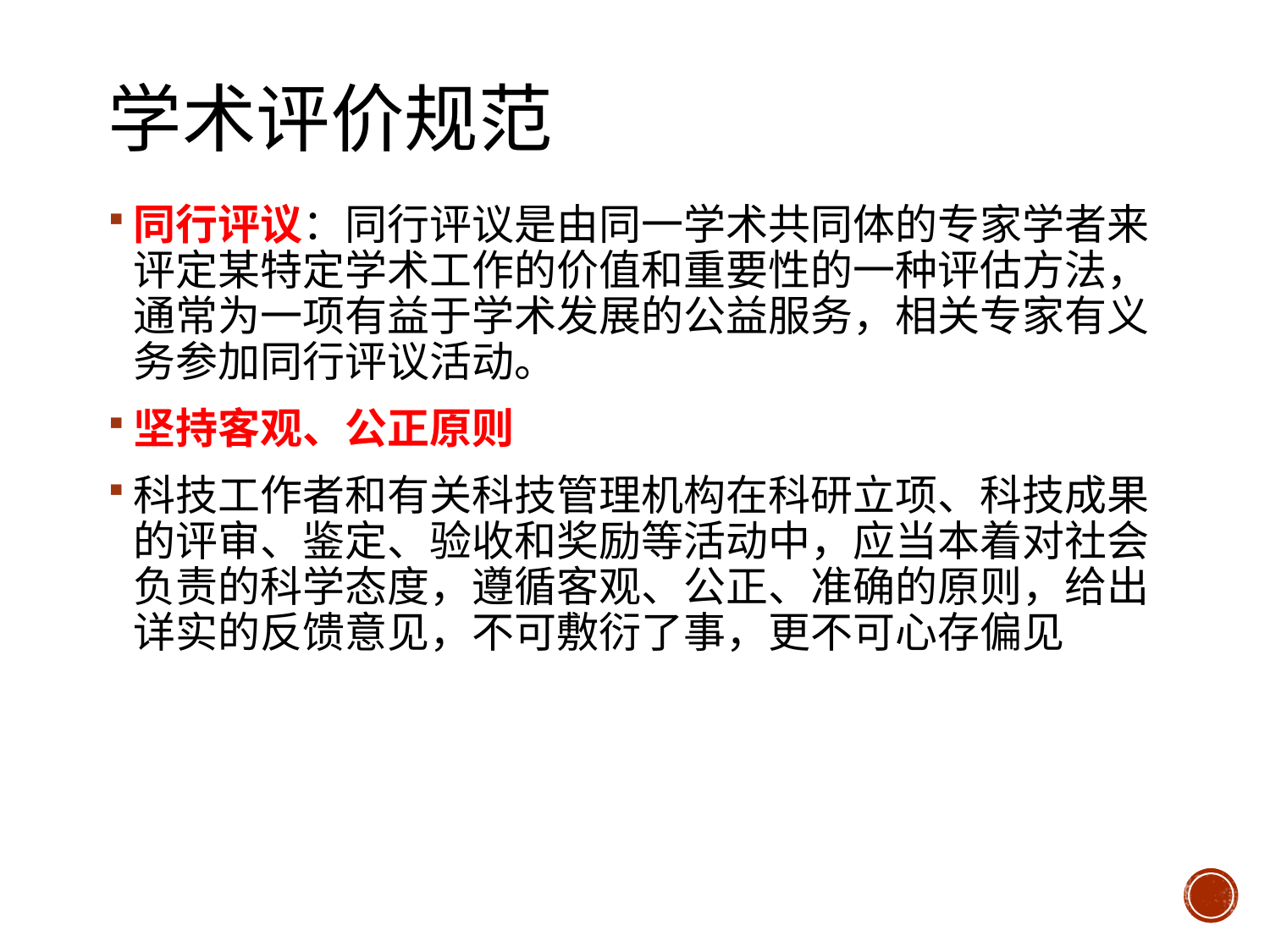

# 学术评价规范
同行评议：同行评议是由同一学术共同体的专家学者来评定某特定学术工作的价值和重要性的一种评估方法，通常为一项有益于学术发展的公益服务，相关专家有义务参加同行评议活动。
坚持客观、公正原则
科技工作者和有关科技管理机构在科研立项、科技成果的评审、鉴定、验收和奖励等活动中，应当本着对社会负责的科学态度，遵循客观、公正、准确的原则，给出详实的反馈意见，不可敷衍了事，更不可心存偏见